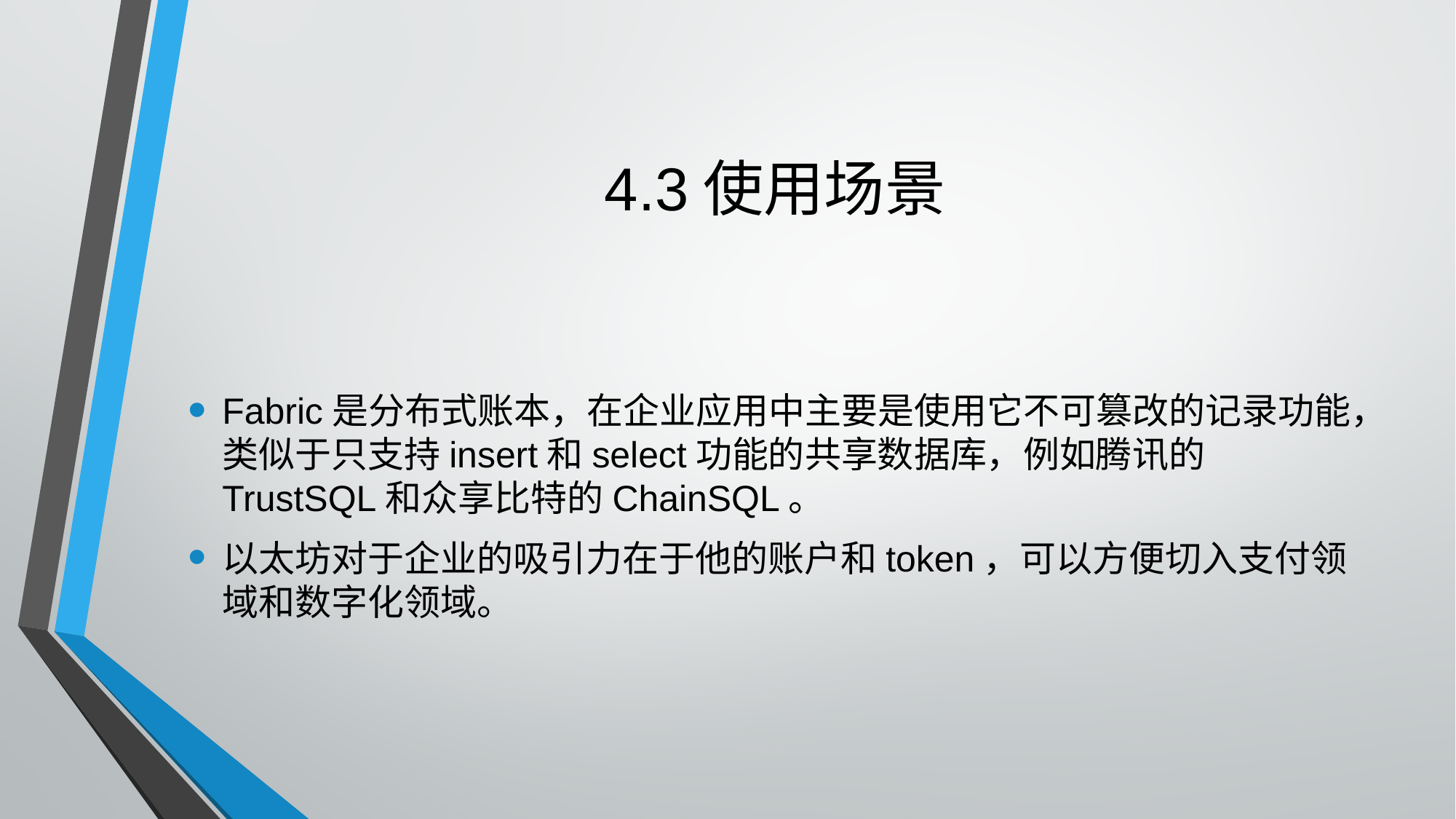

# 4.3使用场景
Fabric是分布式账本，在企业应用中主要是使用它不可篡改的记录功能，类似于只支持insert和select功能的共享数据库，例如腾讯的TrustSQL和众享比特的ChainSQL。
以太坊对于企业的吸引力在于他的账户和token，可以方便切入支付领域和数字化领域。